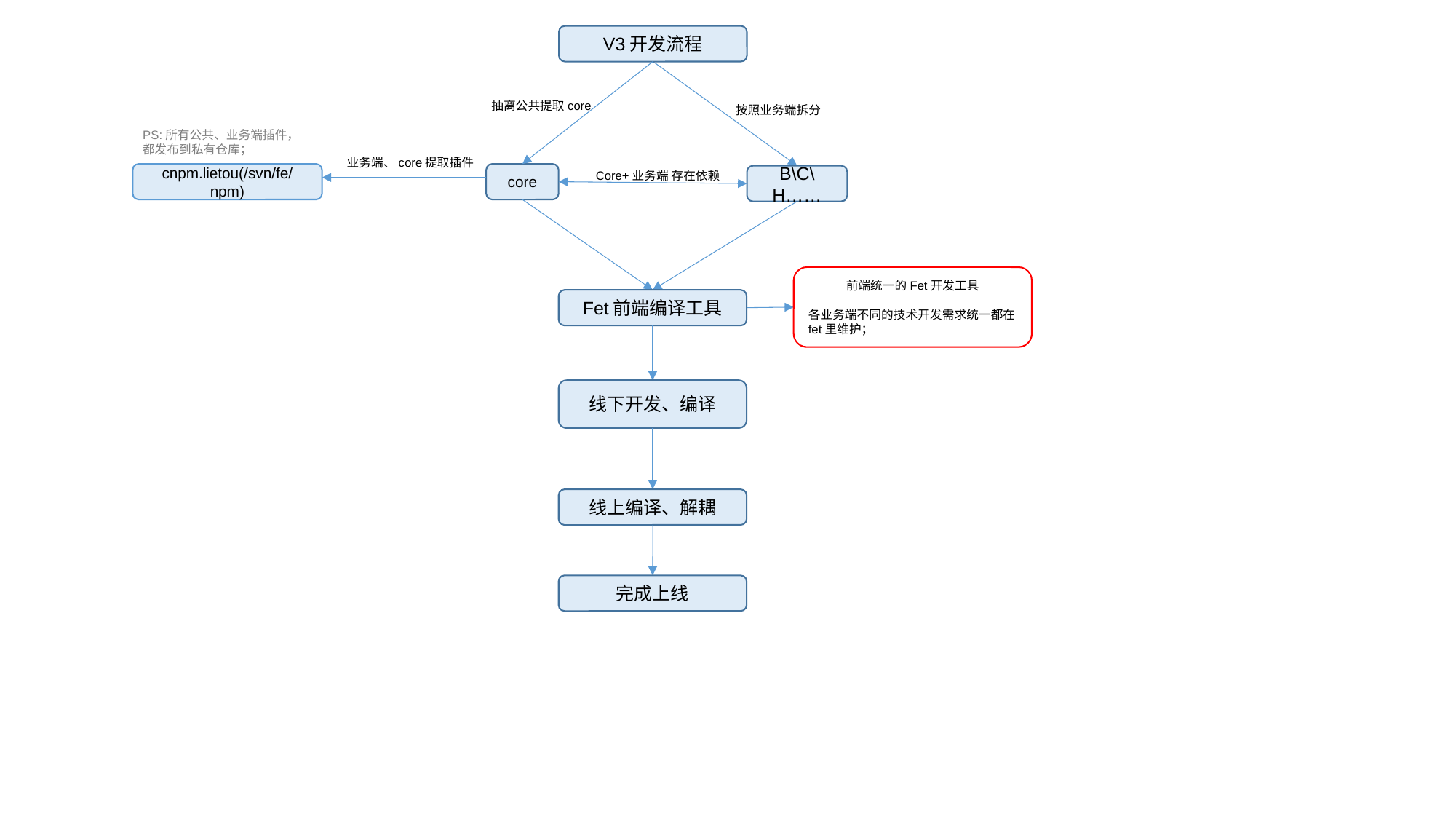

V3开发流程
抽离公共提取core
按照业务端拆分
PS:所有公共、业务端插件，都发布到私有仓库；
业务端、core提取插件
Core+业务端 存在依赖
cnpm.lietou(/svn/fe/npm)
core
B\C\H……
前端统一的Fet开发工具

各业务端不同的技术开发需求统一都在fet里维护；
Fet前端编译工具
线下开发、编译
线上编译、解耦
完成上线